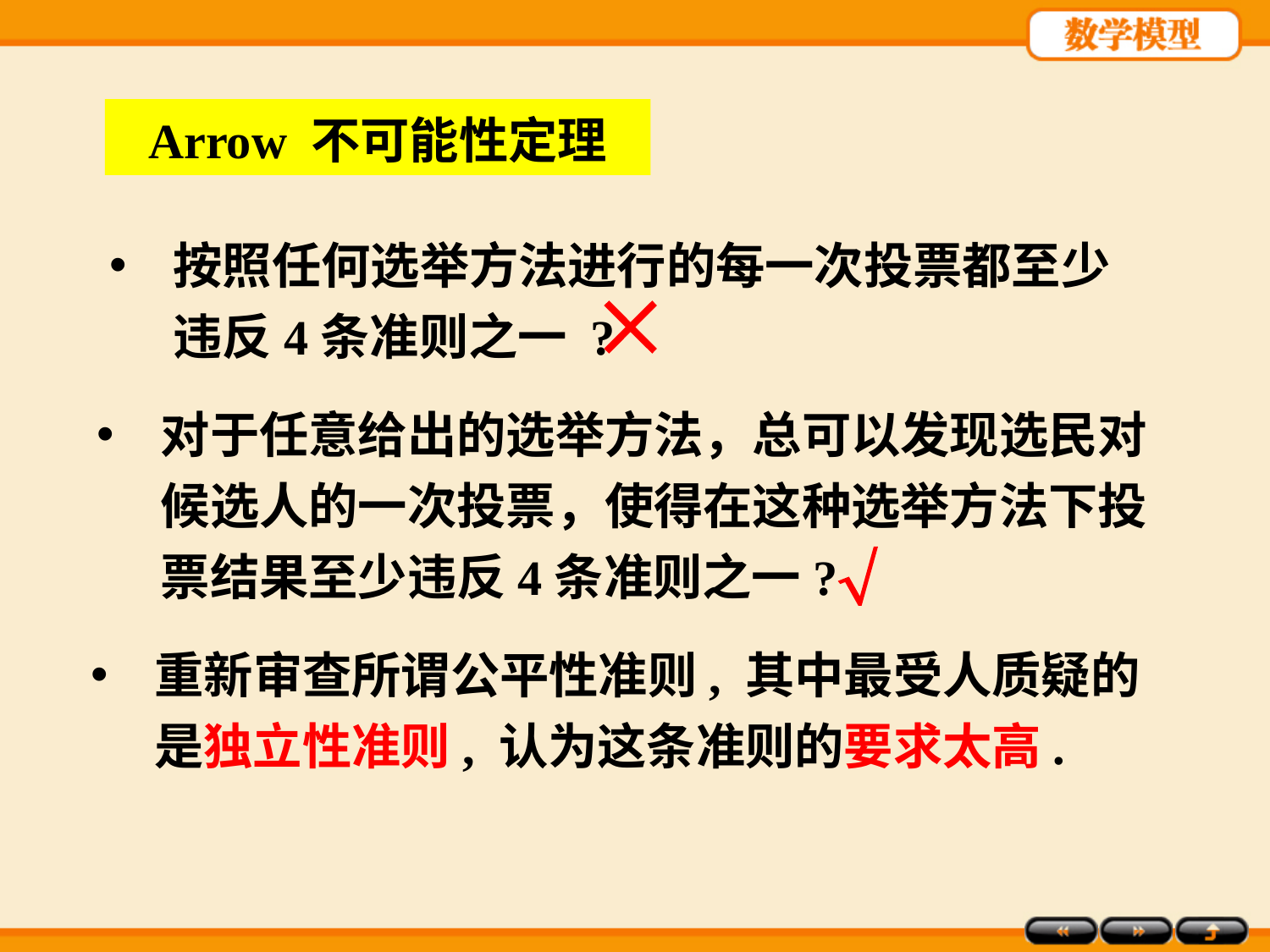

Arrow 不可能性定理
按照任何选举方法进行的每一次投票都至少违反4条准则之一 ?
×
对于任意给出的选举方法，总可以发现选民对候选人的一次投票，使得在这种选举方法下投票结果至少违反4条准则之一?
√
重新审查所谓公平性准则, 其中最受人质疑的是独立性准则, 认为这条准则的要求太高.